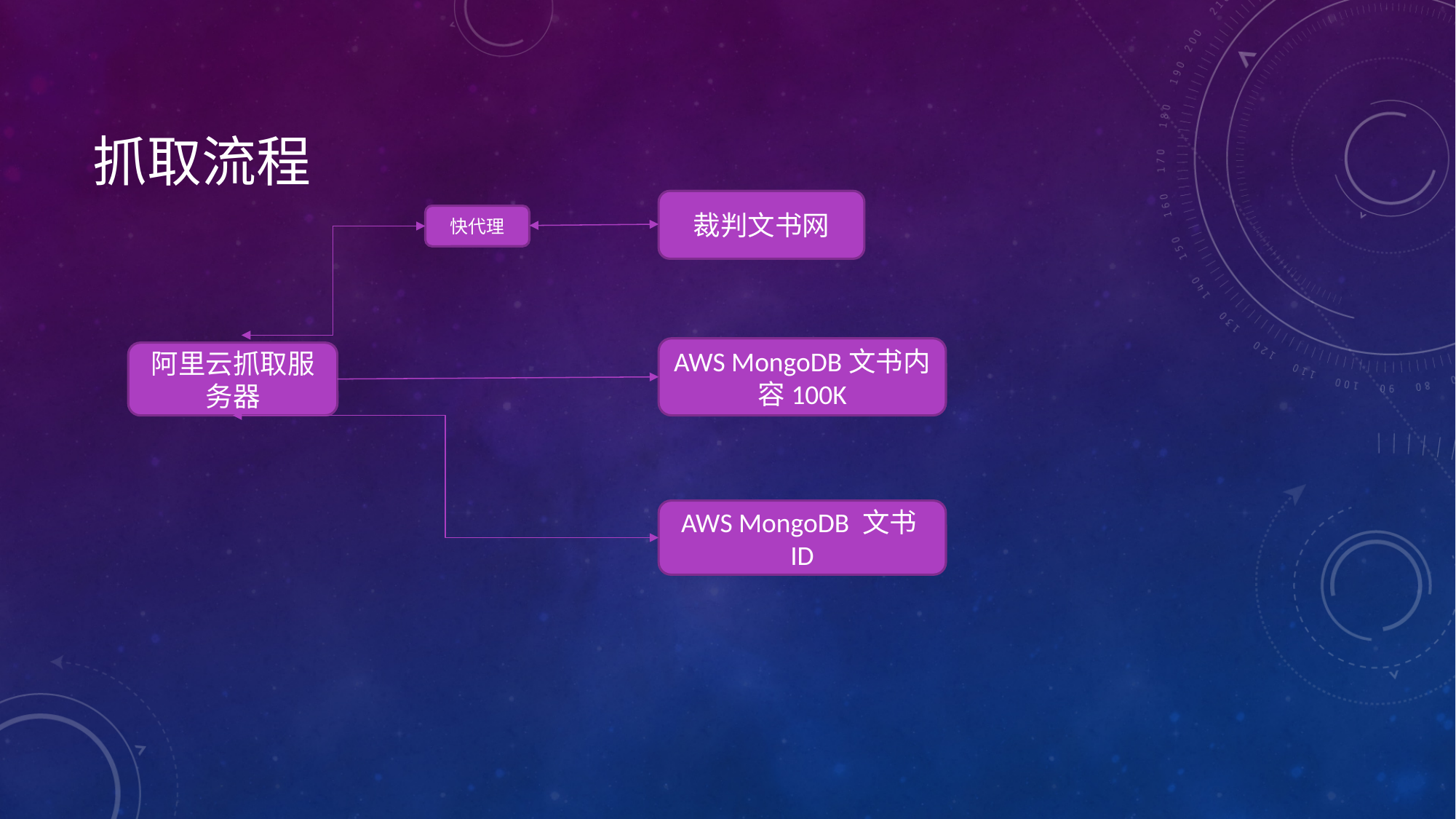

# 抓取流程
裁判文书网
快代理
AWS MongoDB文书内容100K
阿里云抓取服务器
AWS MongoDB 文书ID